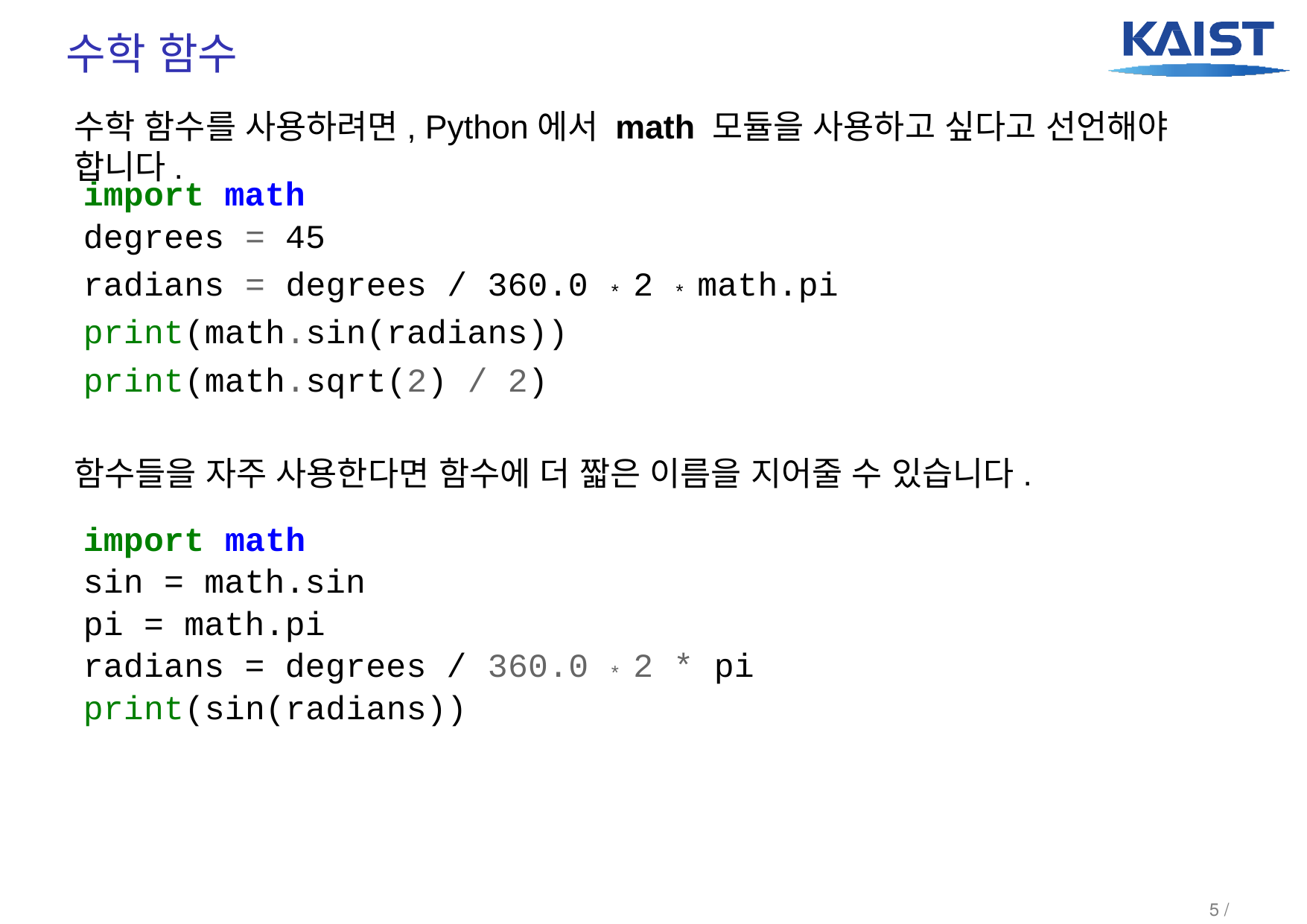

# 수학 함수

수학 함수를 사용하려면, Python에서 math 모듈을 사용하고 싶다고 선언해야 합니다.
import math
degrees = 45
radians = degrees / 360.0 * 2 * math.pi
print(math.sin(radians))
print(math.sqrt(2) / 2)
함수들을 자주 사용한다면 함수에 더 짧은 이름을 지어줄 수 있습니다.
import math
sin = math.sin
pi = math.pi
radians = degrees / 360.0 * 2 * pi
print(sin(radians))
5 / 17